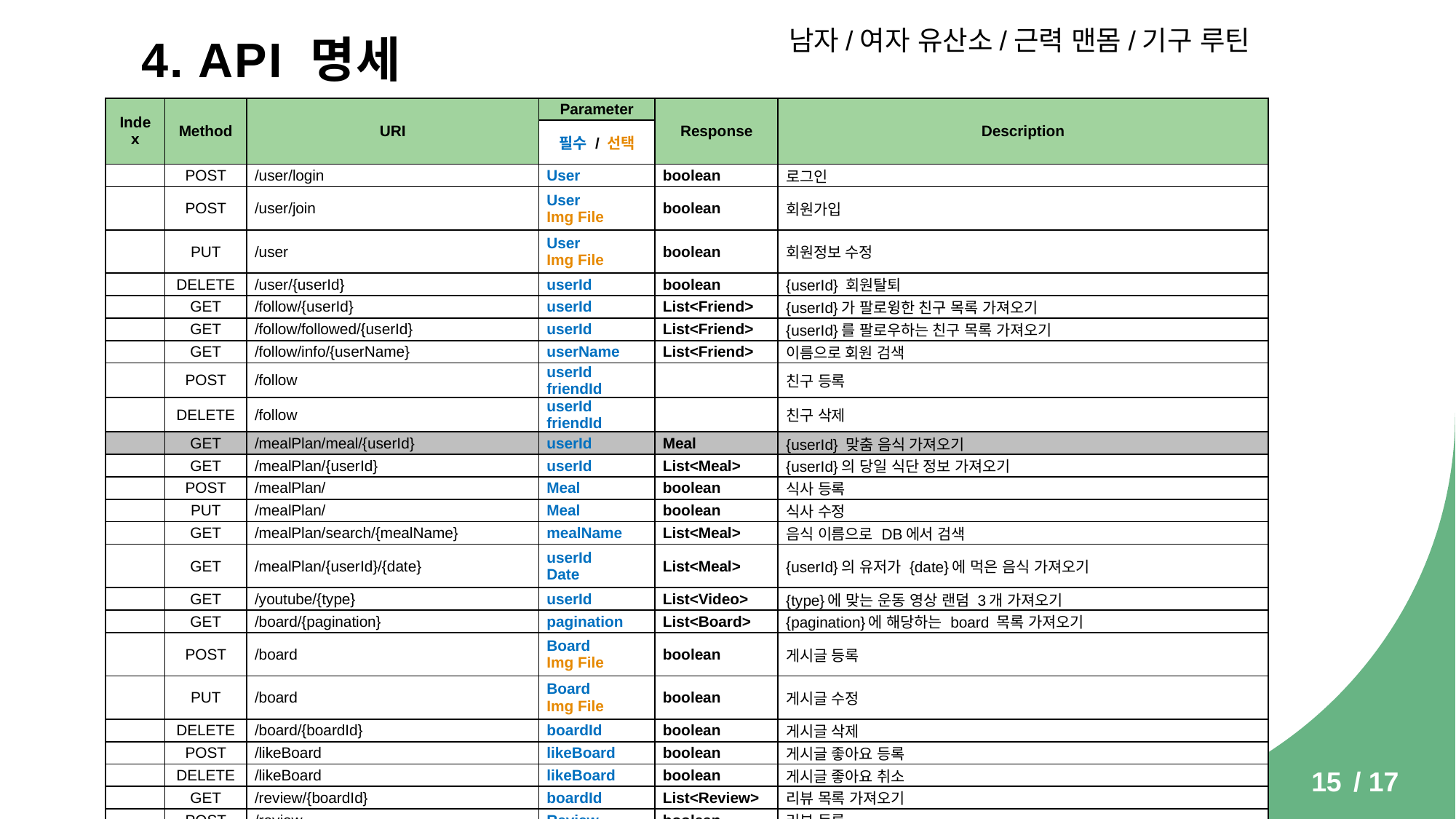

남자/여자 유산소/근력 맨몸/기구 루틴
4. API 명세
| Index | Method | URI | Parameter | Response | Description |
| --- | --- | --- | --- | --- | --- |
|  |  |  | 필수 / 선택 |  |  |
|  | POST | /user/login | User | boolean | 로그인 |
|  | POST | /user/join | User Img File | boolean | 회원가입 |
|  | PUT | /user | User Img File | boolean | 회원정보 수정 |
|  | DELETE | /user/{userId} | userId | boolean | {userId} 회원탈퇴 |
|  | GET | /follow/{userId} | userId | List<Friend> | {userId}가 팔로윙한 친구 목록 가져오기 |
|  | GET | /follow/followed/{userId} | userId | List<Friend> | {userId}를 팔로우하는 친구 목록 가져오기 |
|  | GET | /follow/info/{userName} | userName | List<Friend> | 이름으로 회원 검색 |
|  | POST | /follow | userId friendId |  | 친구 등록 |
|  | DELETE | /follow | userId friendId |  | 친구 삭제 |
|  | GET | /mealPlan/meal/{userId} | userId | Meal | {userId} 맞춤 음식 가져오기 |
|  | GET | /mealPlan/{userId} | userId | List<Meal> | {userId}의 당일 식단 정보 가져오기 |
|  | POST | /mealPlan/ | Meal | boolean | 식사 등록 |
|  | PUT | /mealPlan/ | Meal | boolean | 식사 수정 |
|  | GET | /mealPlan/search/{mealName} | mealName | List<Meal> | 음식 이름으로 DB에서 검색 |
|  | GET | /mealPlan/{userId}/{date} | userId Date | List<Meal> | {userId}의 유저가 {date}에 먹은 음식 가져오기 |
|  | GET | /youtube/{type} | userId | List<Video> | {type}에 맞는 운동 영상 랜덤 3개 가져오기 |
|  | GET | /board/{pagination} | pagination | List<Board> | {pagination}에 해당하는 board 목록 가져오기 |
|  | POST | /board | Board Img File | boolean | 게시글 등록 |
|  | PUT | /board | Board Img File | boolean | 게시글 수정 |
|  | DELETE | /board/{boardId} | boardId | boolean | 게시글 삭제 |
|  | POST | /likeBoard | likeBoard | boolean | 게시글 좋아요 등록 |
|  | DELETE | /likeBoard | likeBoard | boolean | 게시글 좋아요 취소 |
|  | GET | /review/{boardId} | boardId | List<Review> | 리뷰 목록 가져오기 |
|  | POST | /review | Review | boolean | 리뷰 등록 |
|  | PUT | /review | Review | boolean | 리뷰 수정 |
|  | DELETE | /review/{reviewId} | reviewId | boolean | 리뷰 삭제 |
15